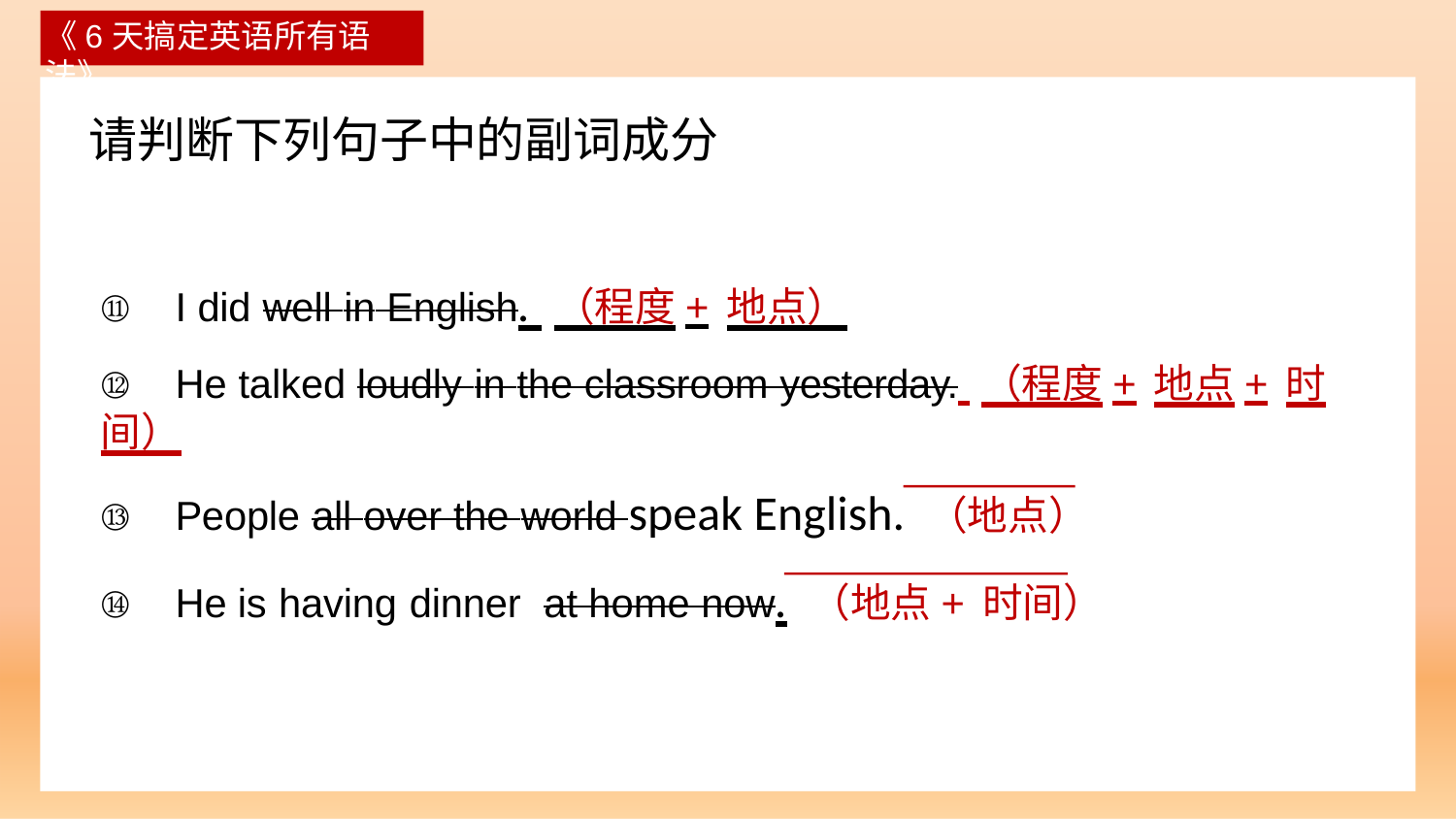

《6天搞定英语所有语法》
# 请判断下列句子中的副词成分
⑪	I did well in English. （程度+地点）
⑫	He talked loudly in the classroom yesterday. （程度+地点+时间）
⑬	People all over the world speak English. （地点）
⑭	He is having dinner	at home now. （地点+时间）